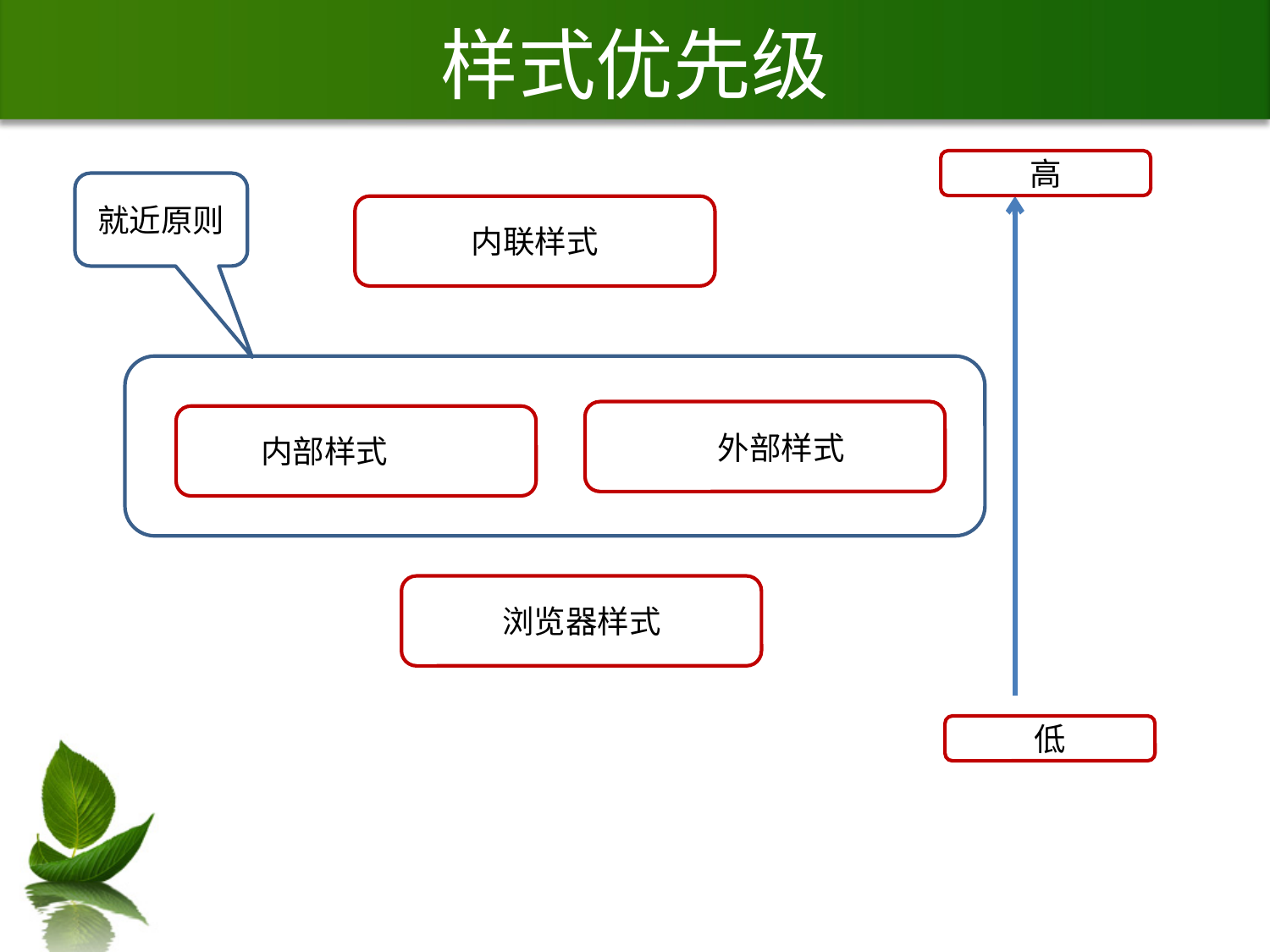

# 样式优先级
高
就近原则
内联样式

外部样式
内部样式
浏览器样式
低